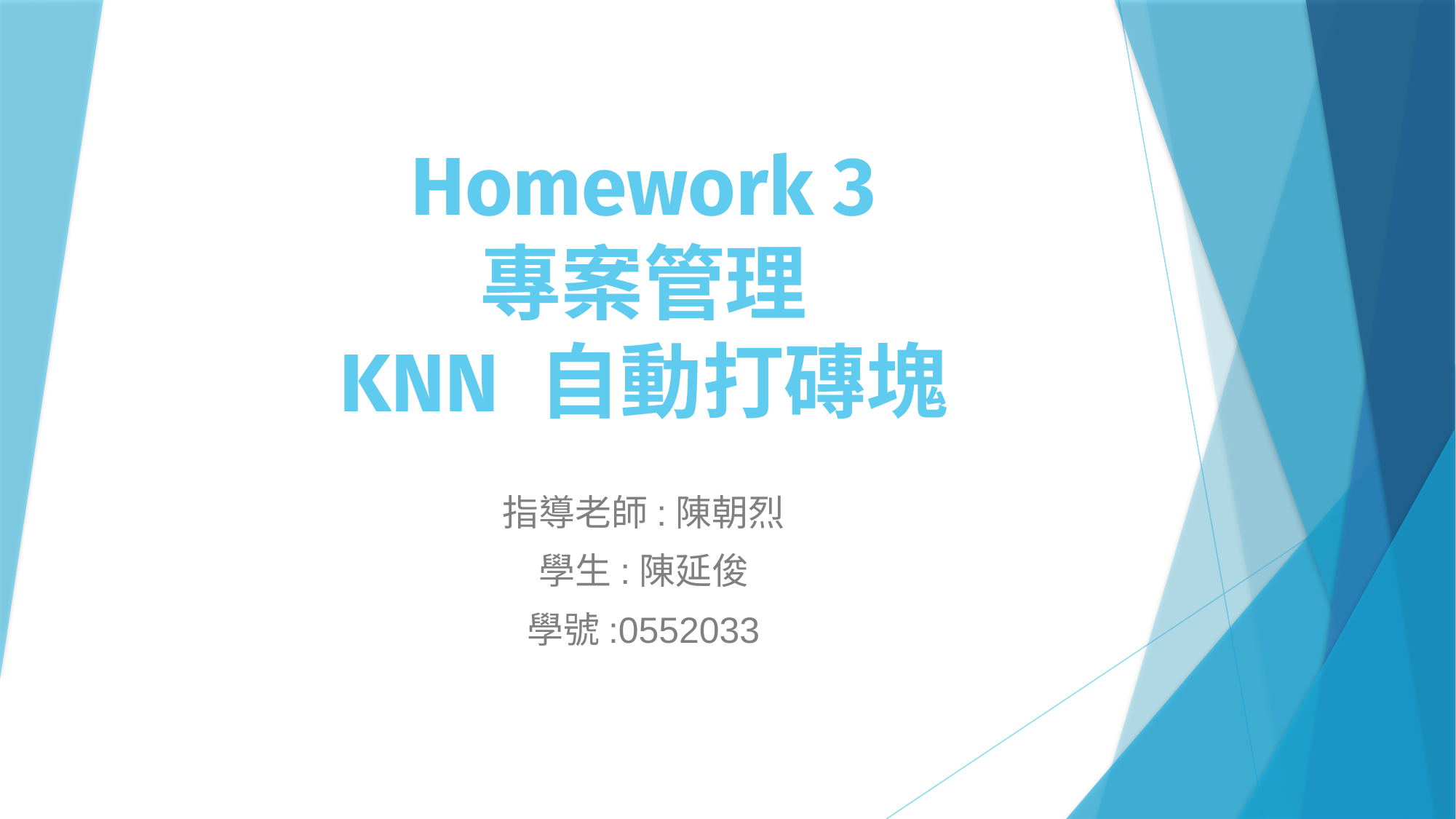

# Homework 3 專案管理 KNN 自動打磚塊
指導老師:陳朝烈
學生:陳延俊
學號:0552033